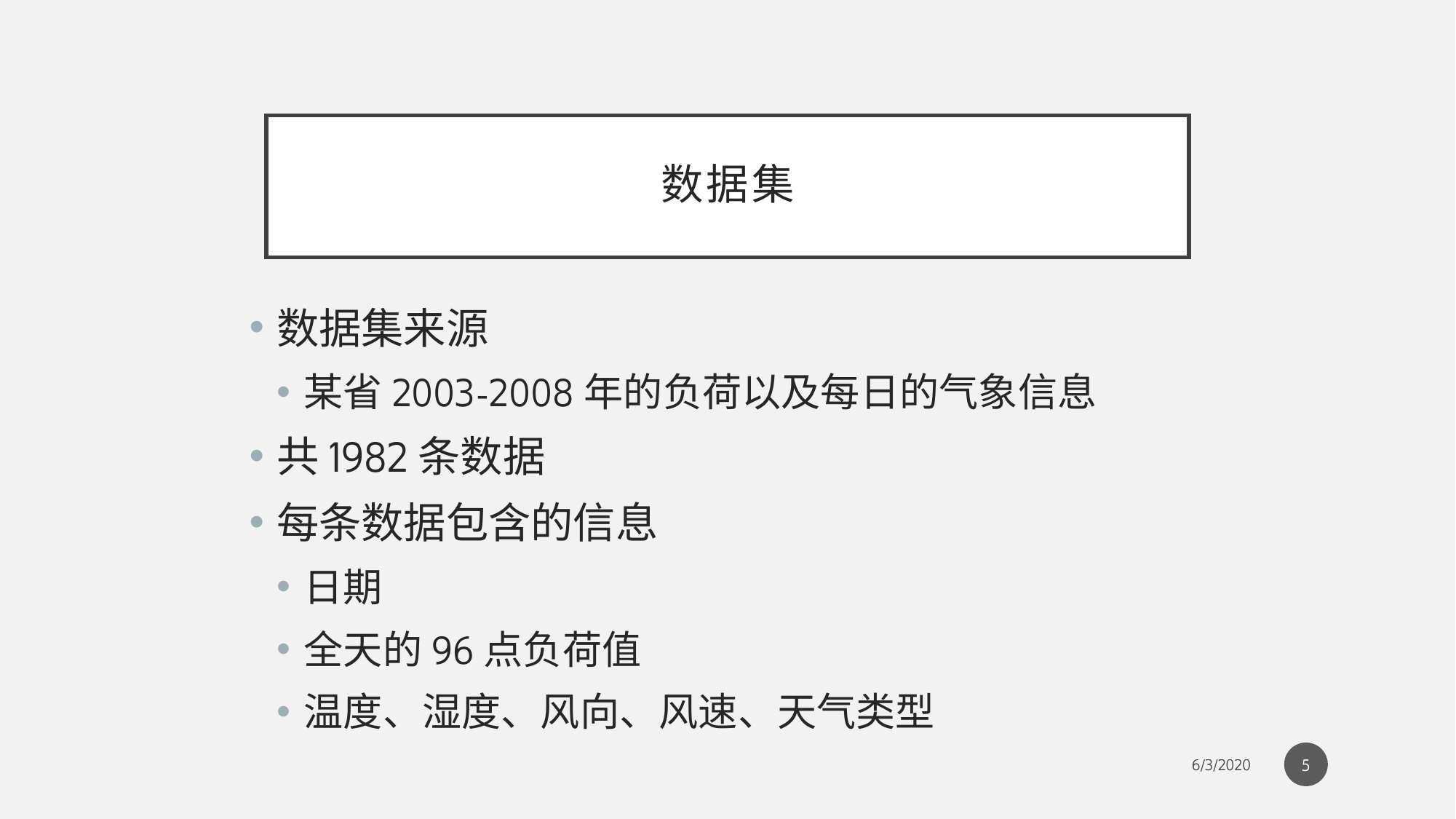

# 数据集
数据集来源
某省2003-2008年的负荷以及每日的气象信息
共1982条数据
每条数据包含的信息
日期
全天的96点负荷值
温度、湿度、风向、风速、天气类型

5
6/3/2020